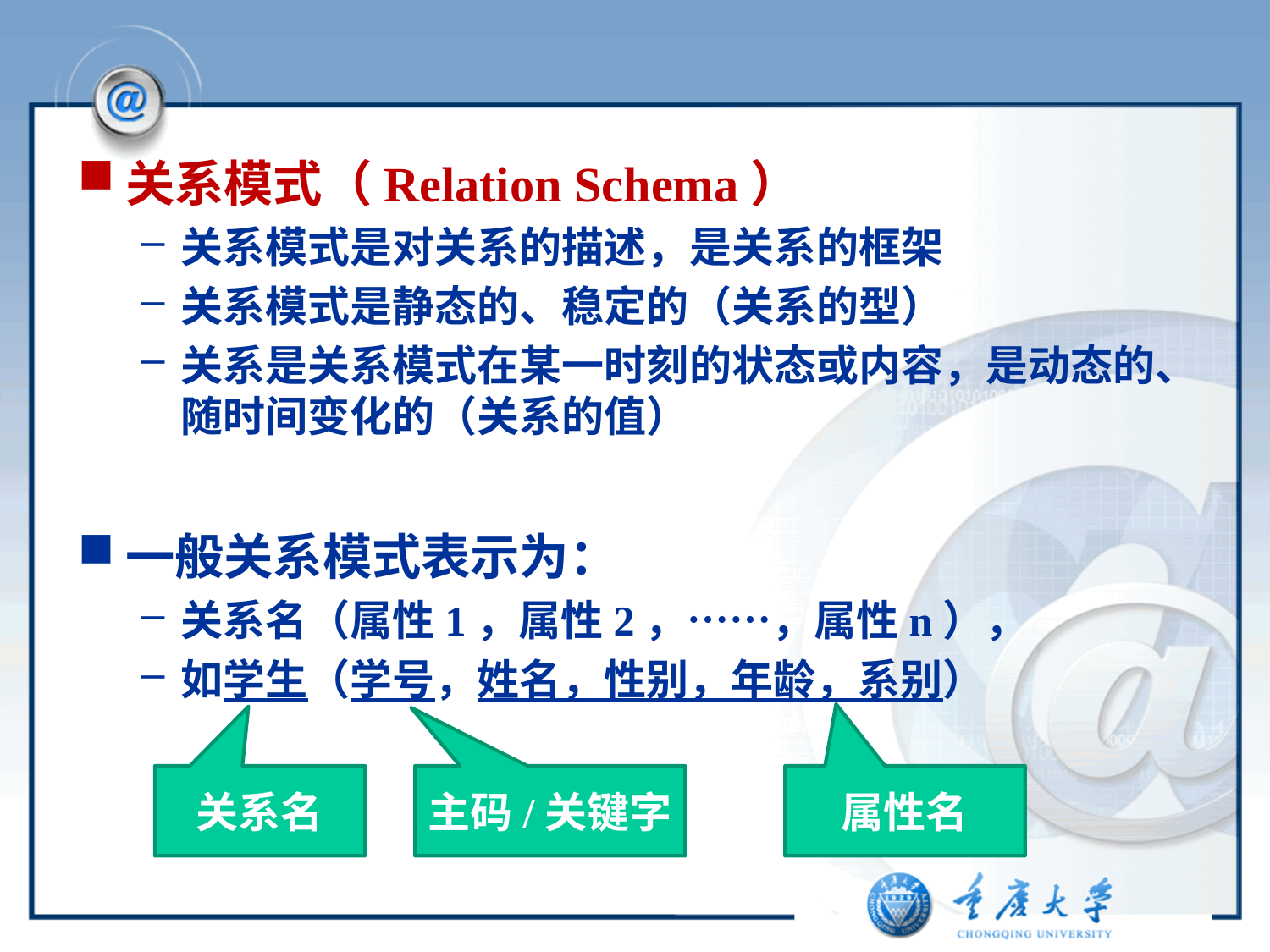

#
关系模式（Relation Schema）
关系模式是对关系的描述，是关系的框架
关系模式是静态的、稳定的（关系的型）
关系是关系模式在某一时刻的状态或内容，是动态的、随时间变化的（关系的值）

一般关系模式表示为：
关系名（属性1，属性2，……，属性n），
如学生（学号，姓名，性别，年龄，系别）

关系名
主码/关键字
属性名